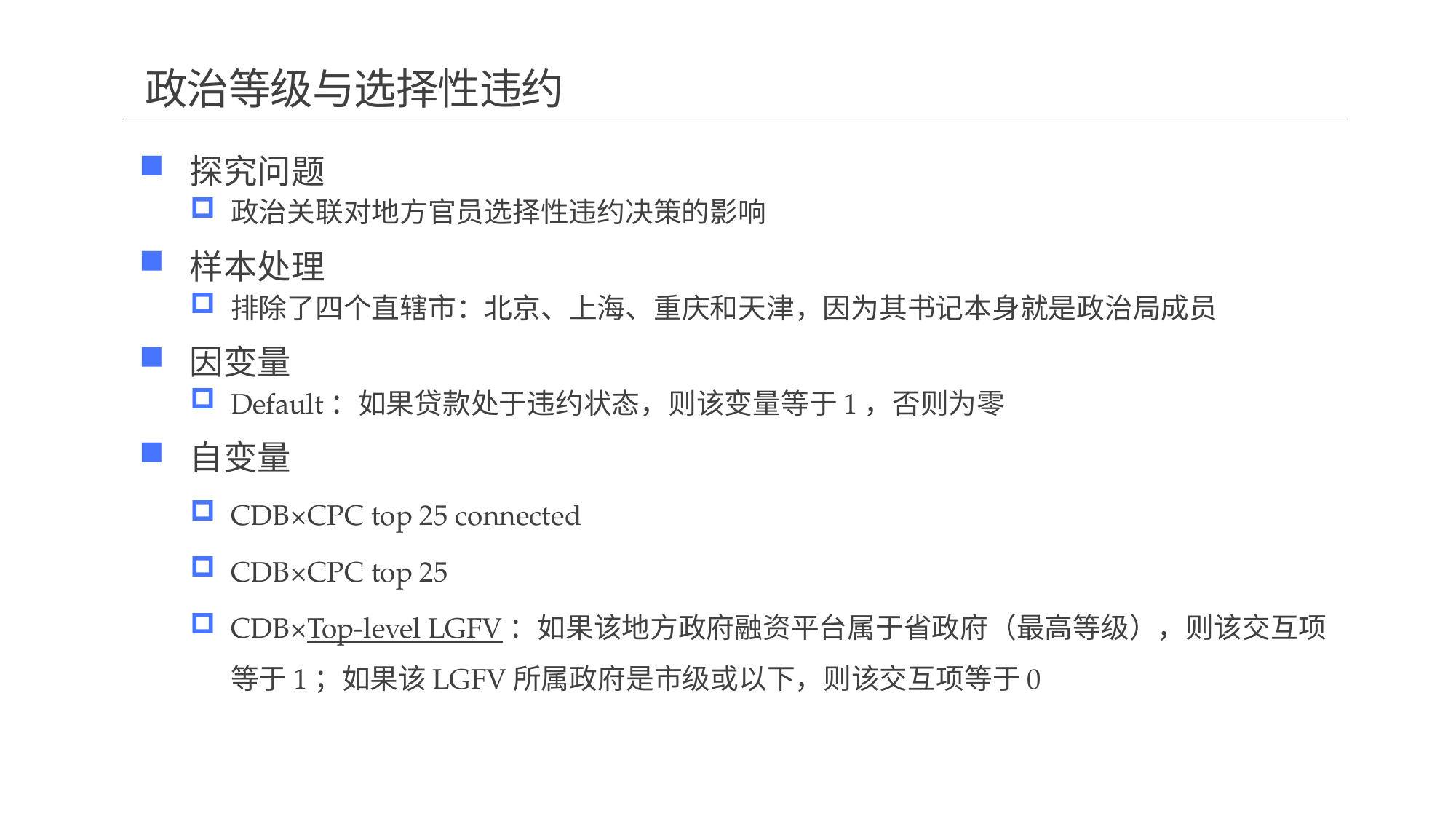

# 政治等级与选择性违约
探究问题
政治关联对地方官员选择性违约决策的影响
样本处理
排除了四个直辖市：北京、上海、重庆和天津，因为其书记本身就是政治局成员
因变量
Default：如果贷款处于违约状态，则该变量等于1，否则为零
自变量
CDB×CPC top 25 connected
CDB×CPC top 25
CDB×Top-level LGFV：如果该地方政府融资平台属于省政府（最高等级），则该交互项等于1；如果该LGFV所属政府是市级或以下，则该交互项等于0